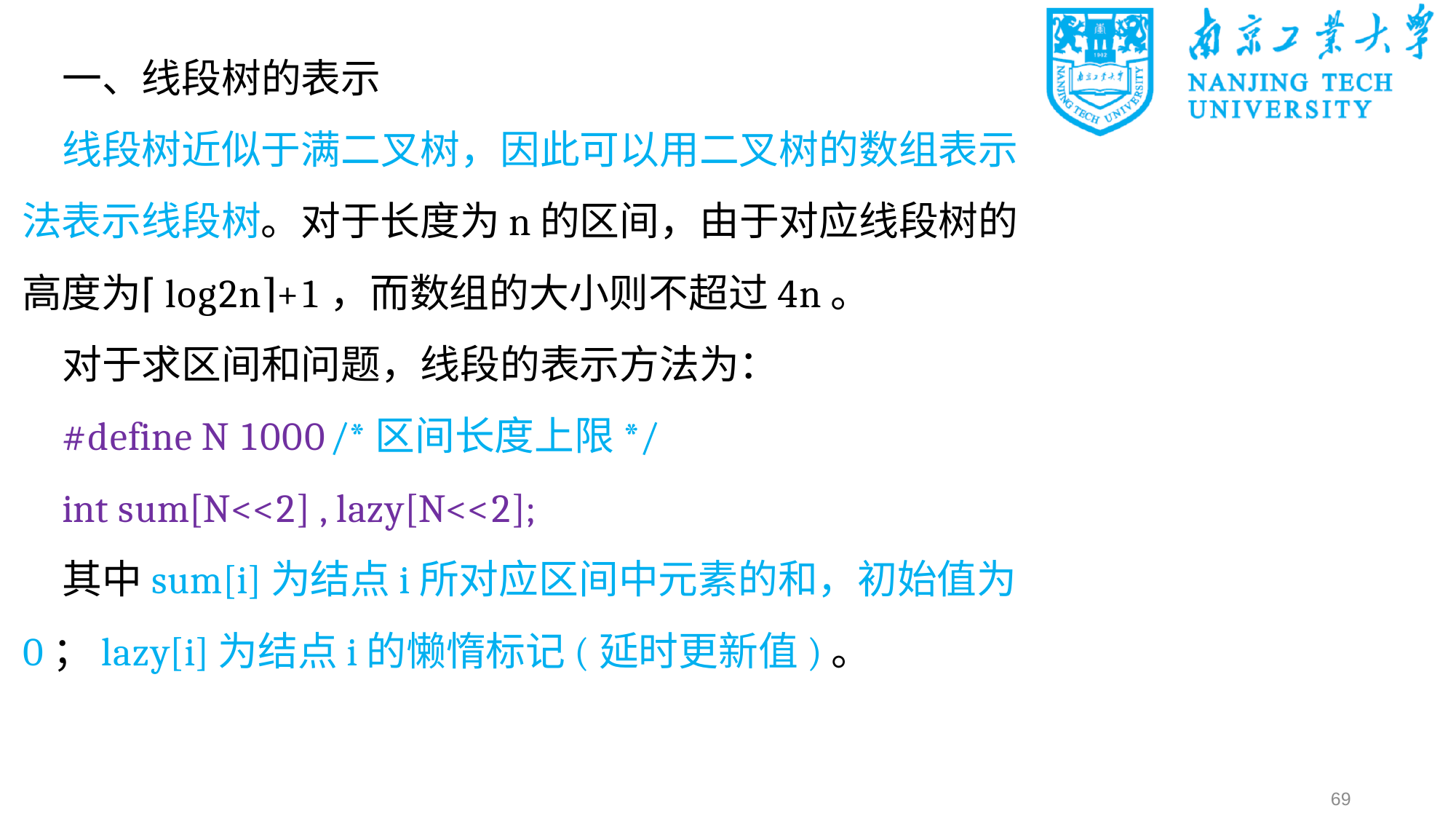

一、线段树的表示
线段树近似于满二叉树，因此可以用二叉树的数组表示法表示线段树。对于长度为n的区间，由于对应线段树的高度为⌈log2n⌉+1，而数组的大小则不超过4n。
对于求区间和问题，线段的表示方法为：
#define N 1000			/*区间长度上限*/
int sum[N<<2] , lazy[N<<2];
其中sum[i]为结点i所对应区间中元素的和，初始值为0；lazy[i]为结点i的懒惰标记(延时更新值)。
69